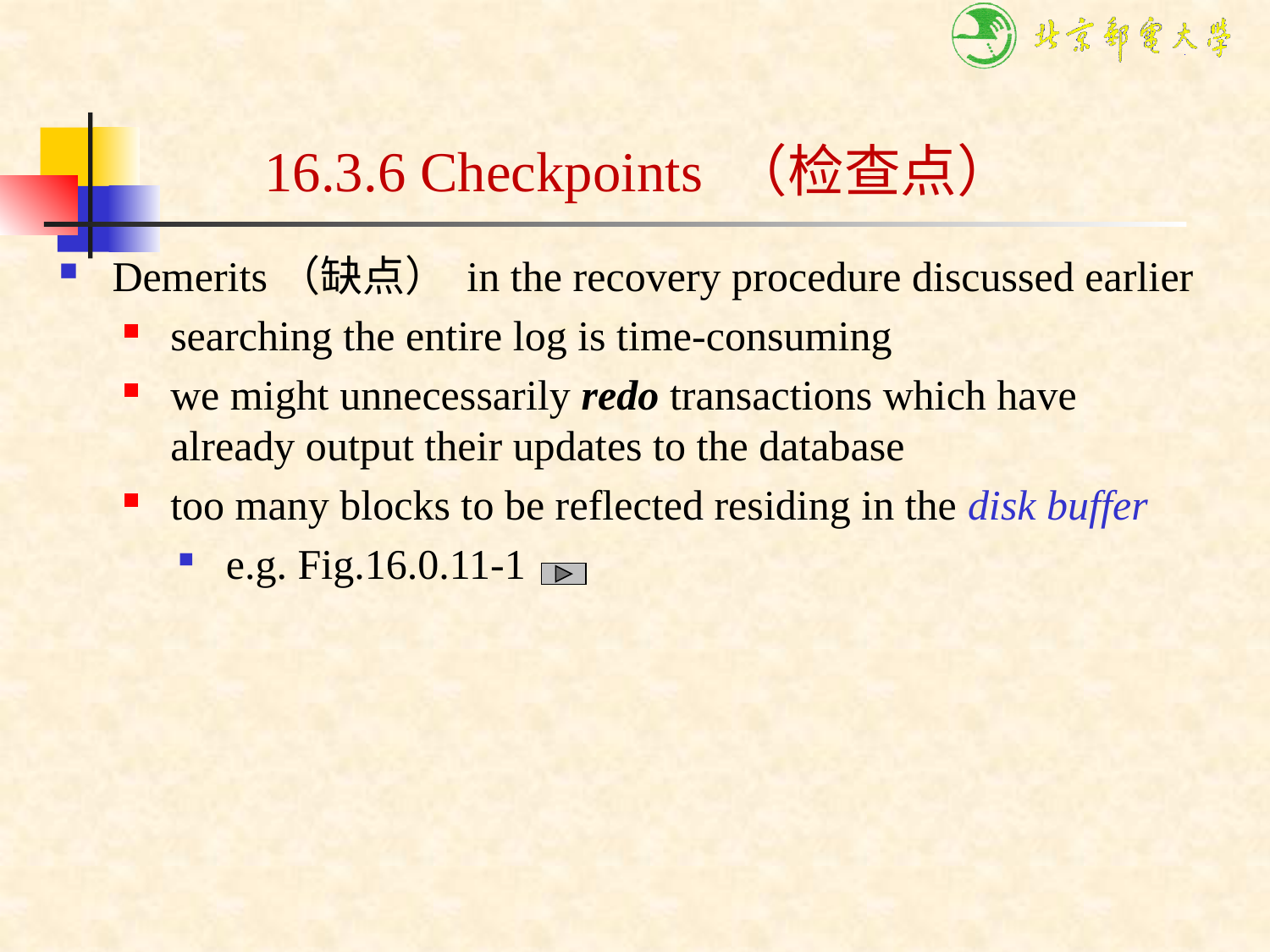

16.3.6 Checkpoints （检查点）
Demerits（缺点） in the recovery procedure discussed earlier
searching the entire log is time-consuming
we might unnecessarily redo transactions which have already output their updates to the database
too many blocks to be reflected residing in the disk buffer
e.g. Fig.16.0.11-1

44